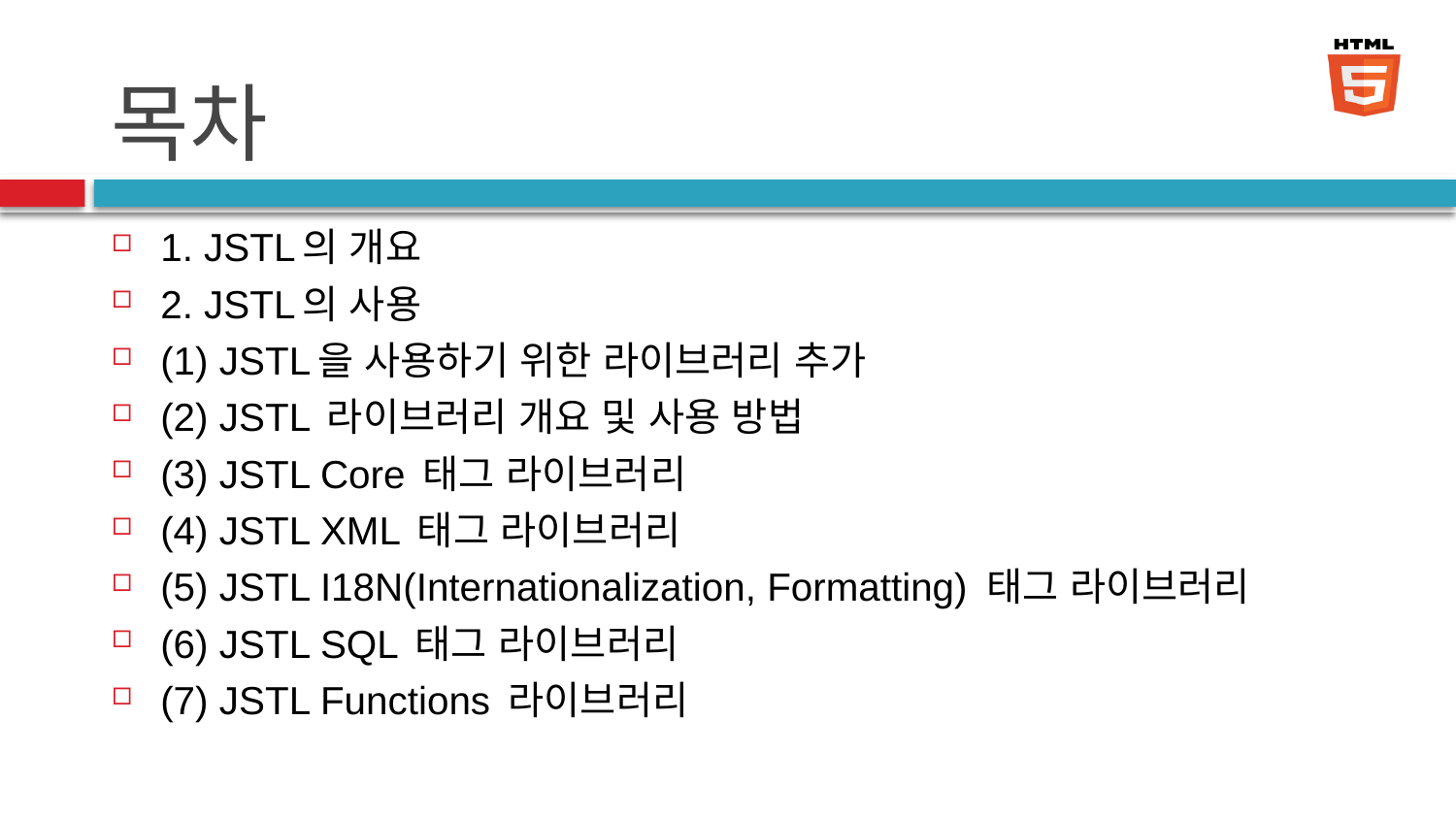

# 목차
1. JSTL의 개요
2. JSTL의 사용
(1) JSTL을 사용하기 위한 라이브러리 추가
(2) JSTL 라이브러리 개요 및 사용 방법
(3) JSTL Core 태그 라이브러리
(4) JSTL XML 태그 라이브러리
(5) JSTL I18N(Internationalization, Formatting) 태그 라이브러리
(6) JSTL SQL 태그 라이브러리
(7) JSTL Functions 라이브러리